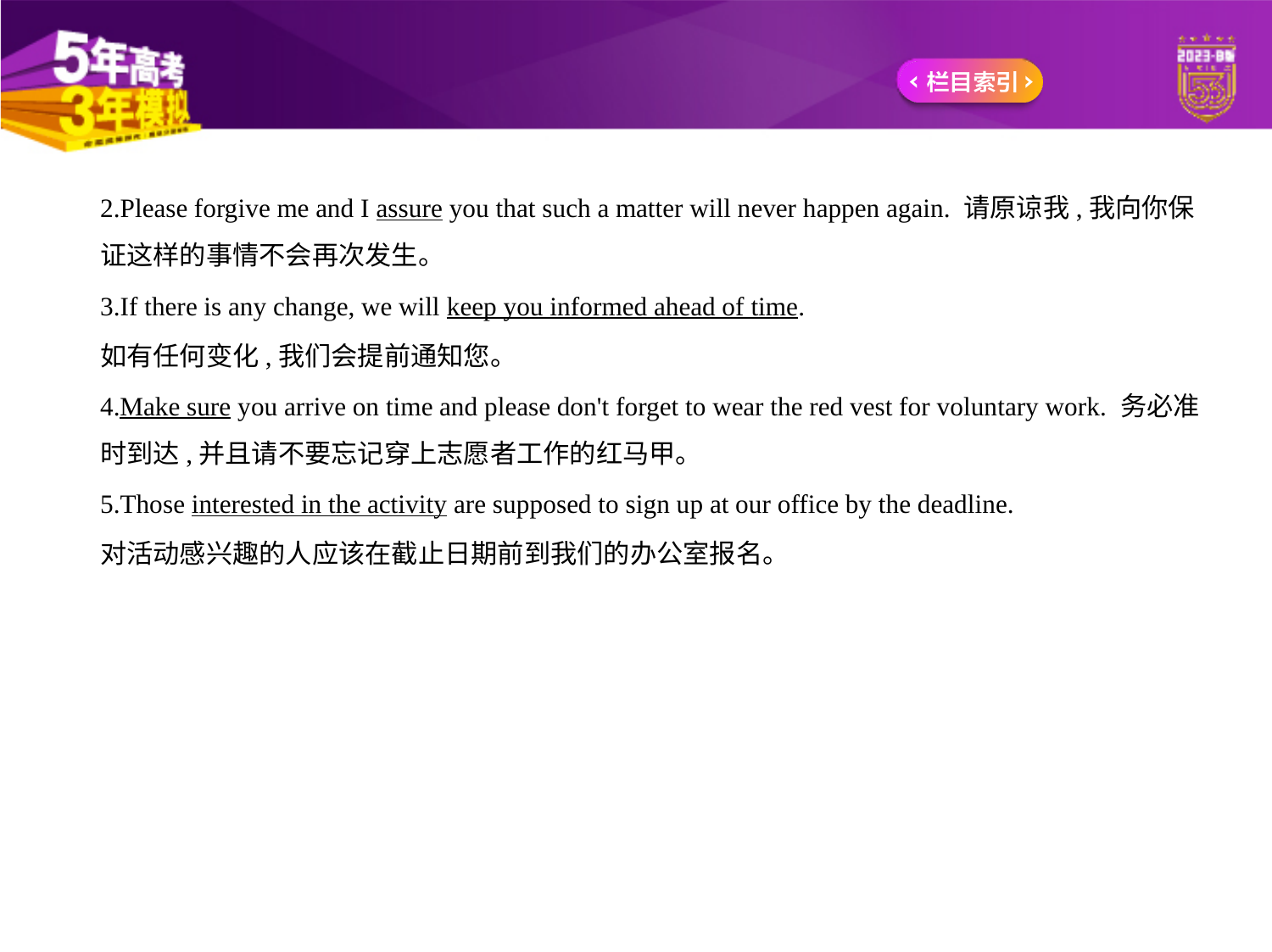

2.Please forgive me and I assure you that such a matter will never happen again. 请原谅我,我向你保
证这样的事情不会再次发生。
3.If there is any change, we will keep you informed ahead of time.
如有任何变化,我们会提前通知您。
4.Make sure you arrive on time and please don't forget to wear the red vest for voluntary work. 务必准
时到达,并且请不要忘记穿上志愿者工作的红马甲。
5.Those interested in the activity are supposed to sign up at our office by the deadline.
对活动感兴趣的人应该在截止日期前到我们的办公室报名。